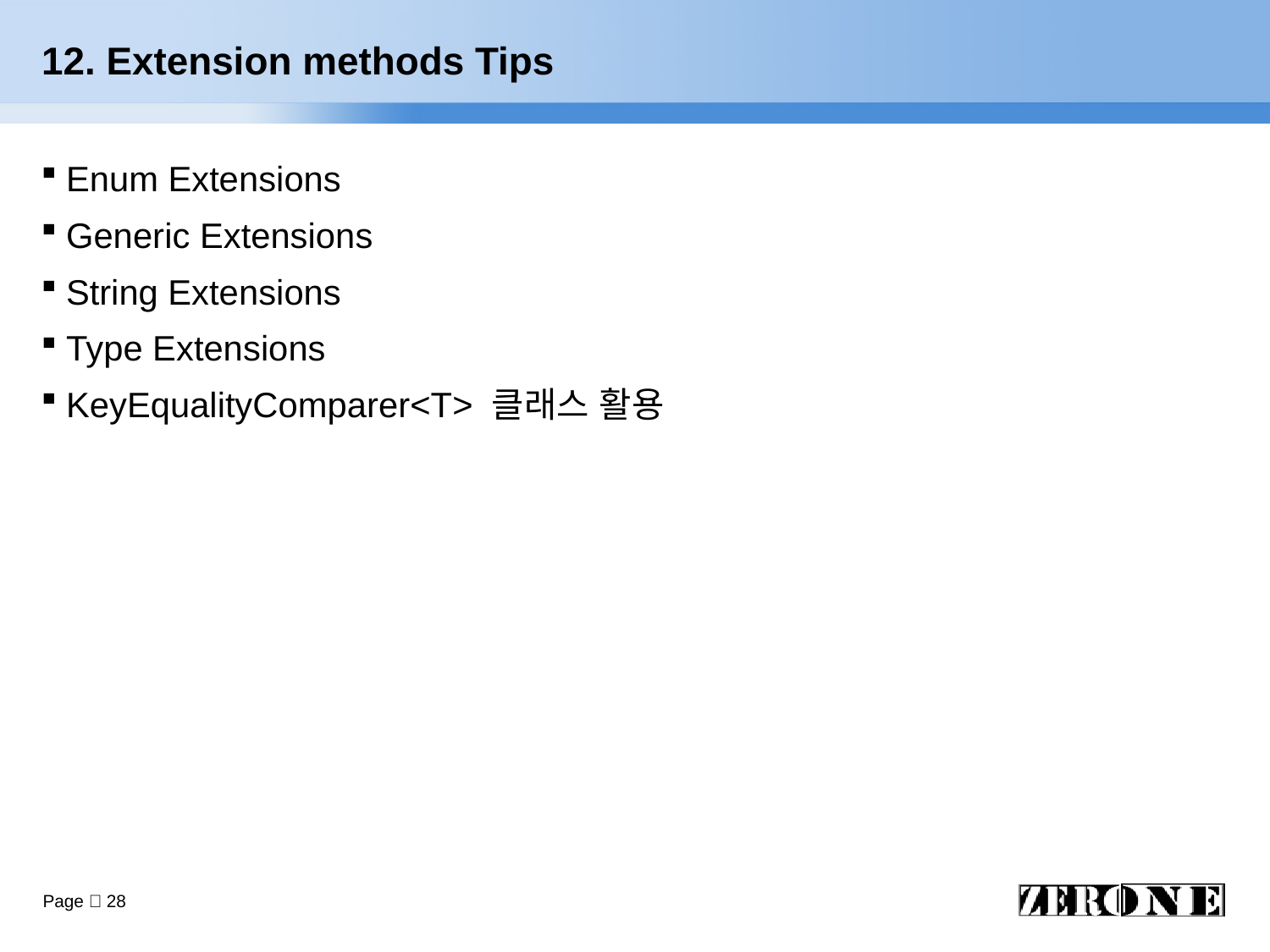

# 12. Extension methods Tips
Enum Extensions
Generic Extensions
String Extensions
Type Extensions
KeyEqualityComparer<T> 클래스 활용